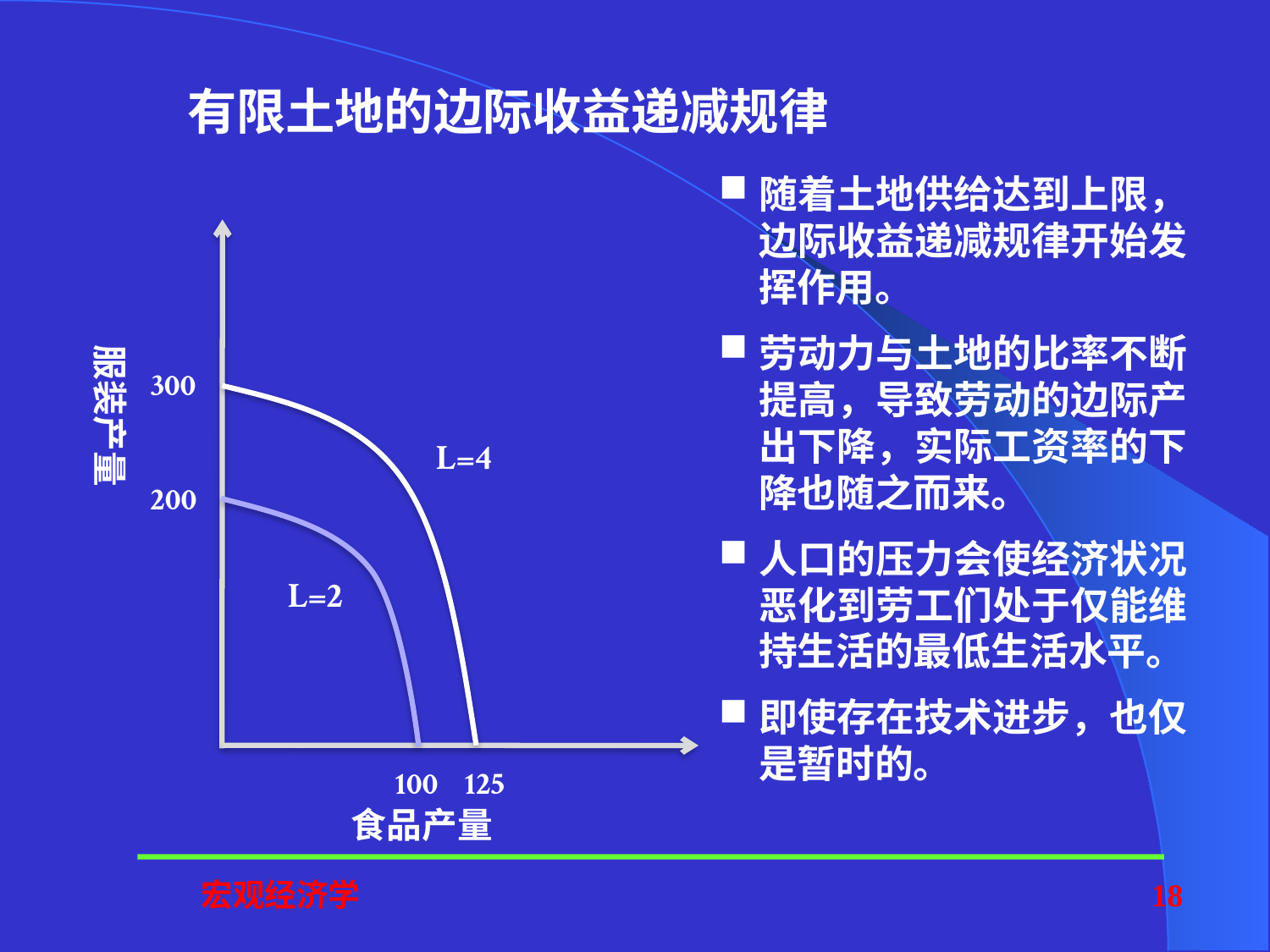

有限土地的边际收益递减规律
随着土地供给达到上限，边际收益递减规律开始发挥作用。
劳动力与土地的比率不断提高，导致劳动的边际产出下降，实际工资率的下降也随之而来。
人口的压力会使经济状况恶化到劳工们处于仅能维持生活的最低生活水平。
即使存在技术进步，也仅是暂时的。

300

200
服装产量

L=4

L=2
      100    125
食品产量